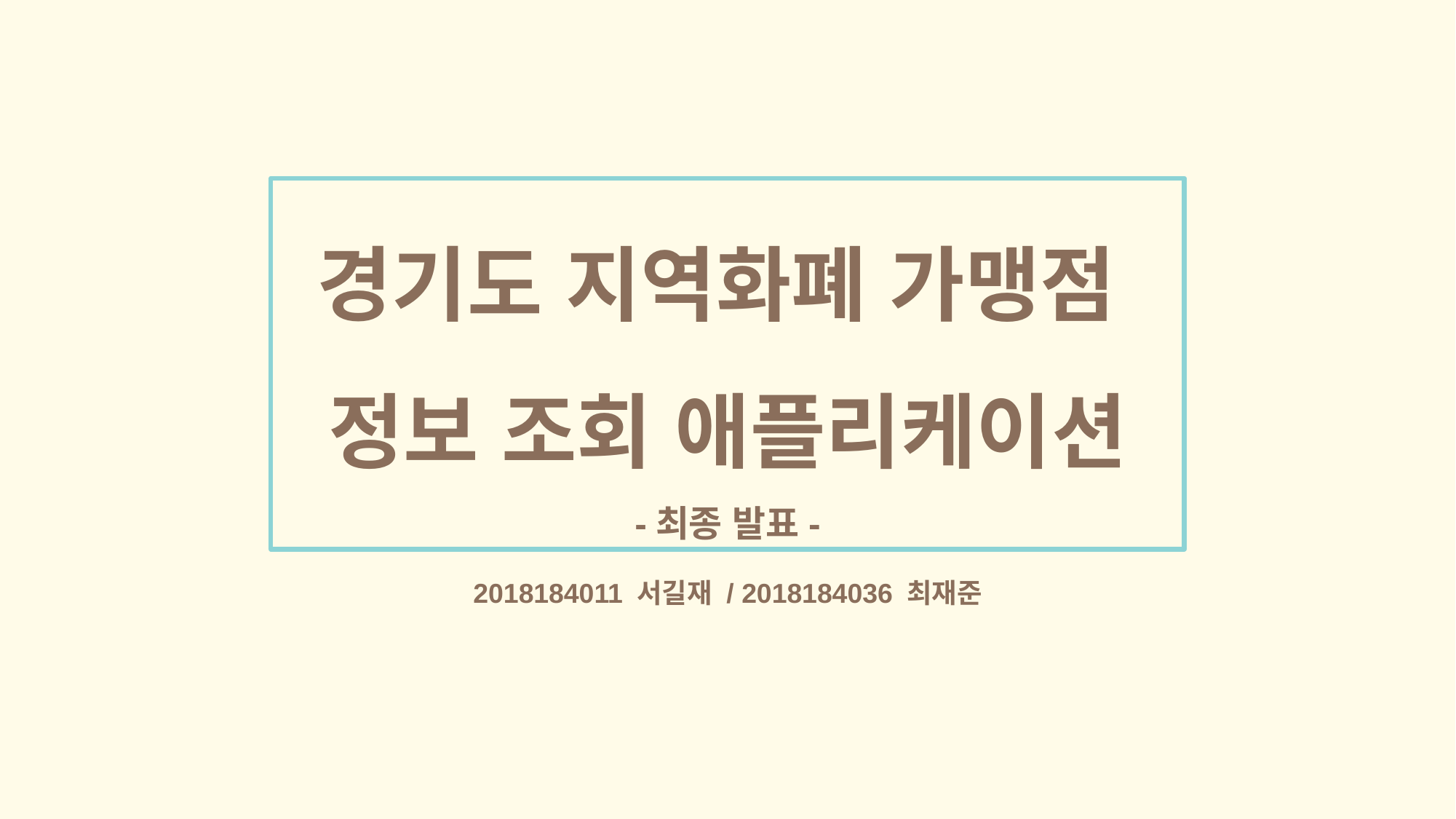

경기도 지역화폐 가맹점
정보 조회 애플리케이션
-최종 발표-
2018184011 서길재 / 2018184036 최재준